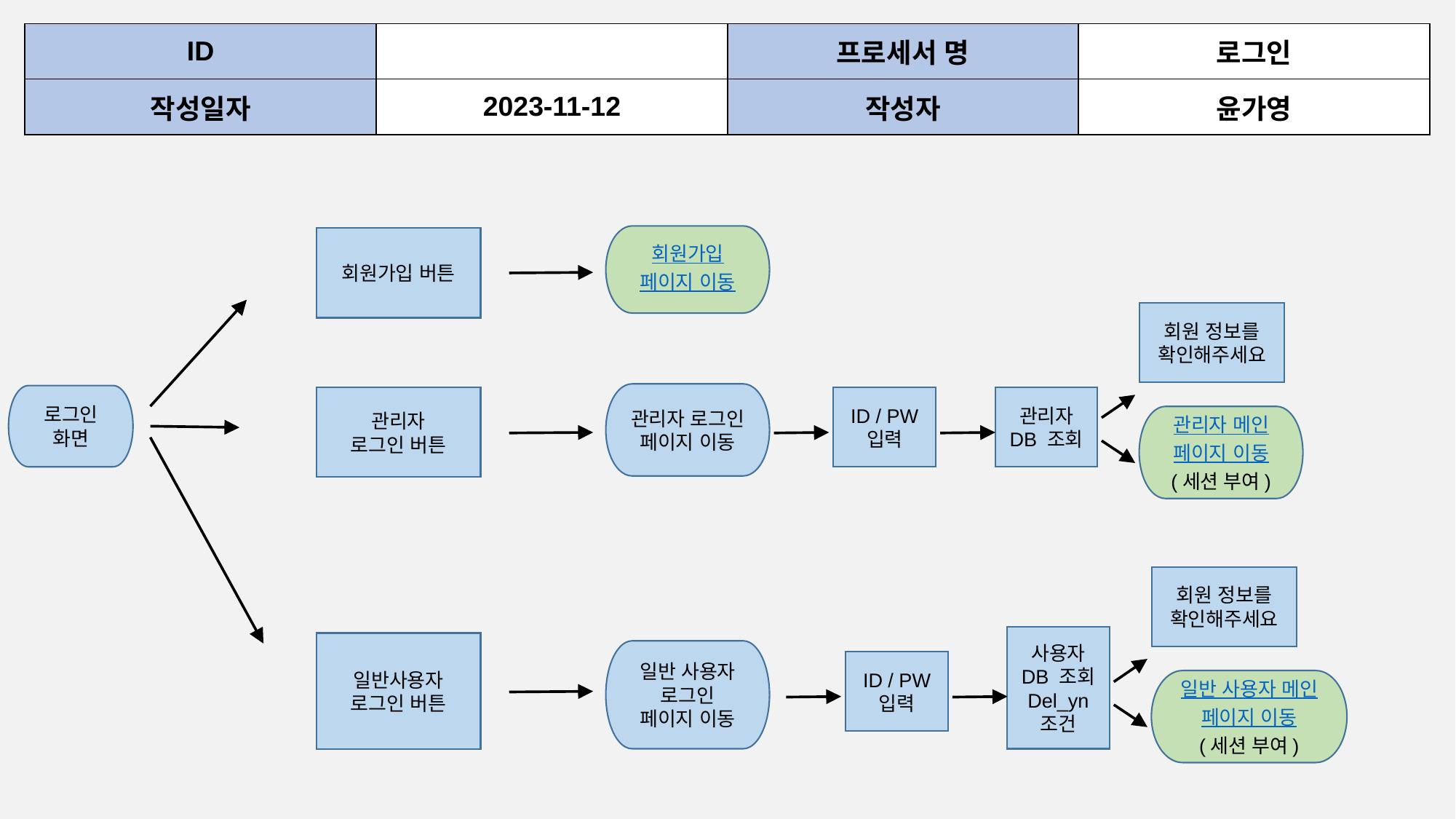

| ID |  | 프로세서 명 | 로그인 |
| --- | --- | --- | --- |
| 작성일자 | 2023-11-12 | 작성자 | 윤가영 |
회원가입
페이지 이동
회원가입 버튼
회원 정보를 확인해주세요
관리자 로그인
페이지 이동
로그인
화면
관리자
로그인 버튼
ID / PW
입력
관리자 DB 조회
관리자 메인
페이지 이동
(세션 부여)
회원 정보를 확인해주세요
사용자 DB 조회
Del_yn 조건
일반사용자
로그인 버튼
일반 사용자
로그인
페이지 이동
ID / PW
입력
일반 사용자 메인
페이지 이동
(세션 부여)